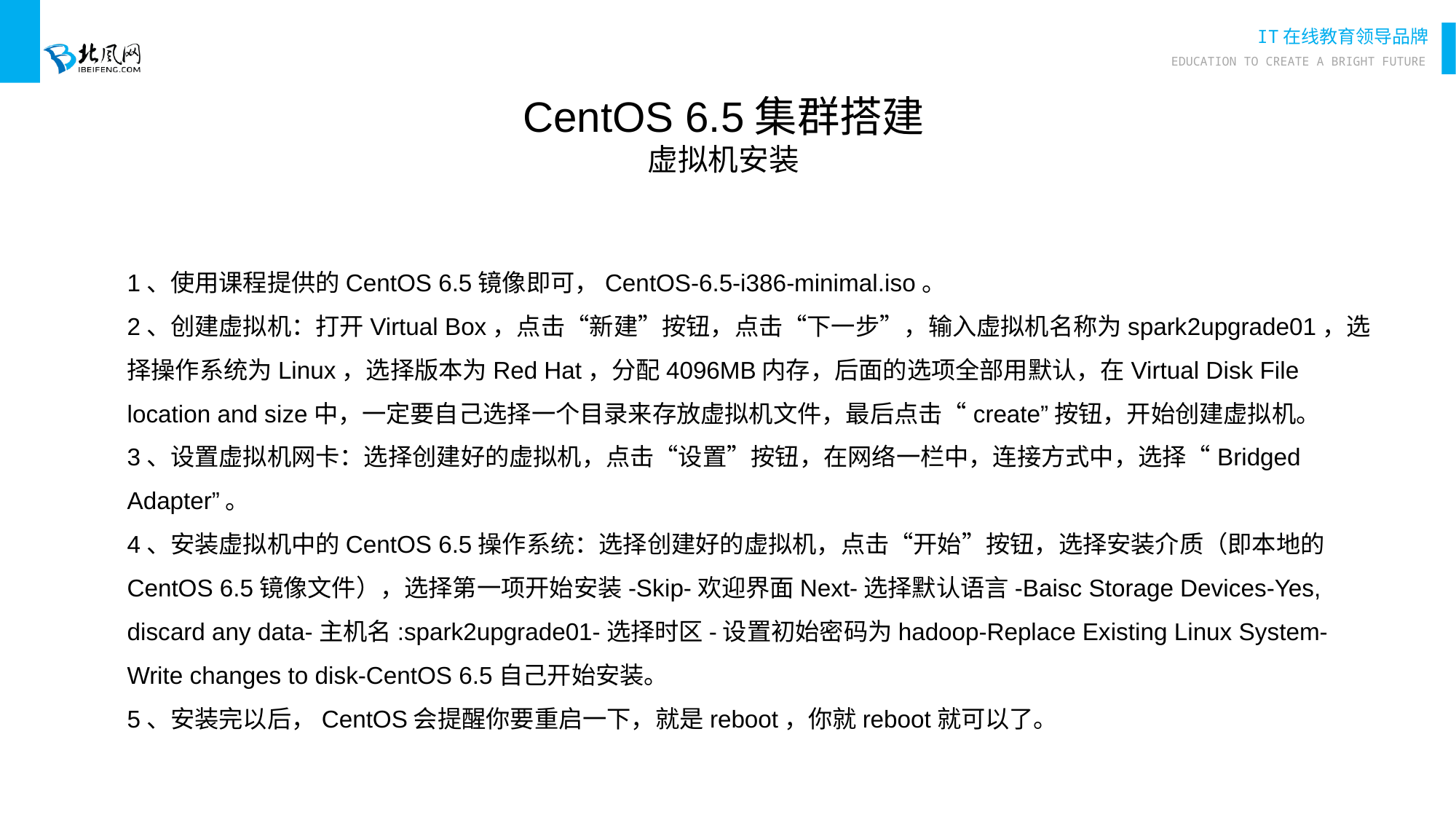

CentOS 6.5集群搭建
虚拟机安装
1、使用课程提供的CentOS 6.5镜像即可，CentOS-6.5-i386-minimal.iso。
2、创建虚拟机：打开Virtual Box，点击“新建”按钮，点击“下一步”，输入虚拟机名称为spark2upgrade01，选择操作系统为Linux，选择版本为Red Hat，分配4096MB内存，后面的选项全部用默认，在Virtual Disk File location and size中，一定要自己选择一个目录来存放虚拟机文件，最后点击“create”按钮，开始创建虚拟机。
3、设置虚拟机网卡：选择创建好的虚拟机，点击“设置”按钮，在网络一栏中，连接方式中，选择“Bridged Adapter”。
4、安装虚拟机中的CentOS 6.5操作系统：选择创建好的虚拟机，点击“开始”按钮，选择安装介质（即本地的CentOS 6.5镜像文件），选择第一项开始安装-Skip-欢迎界面Next-选择默认语言-Baisc Storage Devices-Yes, discard any data-主机名:spark2upgrade01-选择时区-设置初始密码为hadoop-Replace Existing Linux System-Write changes to disk-CentOS 6.5自己开始安装。
5、安装完以后，CentOS会提醒你要重启一下，就是reboot，你就reboot就可以了。